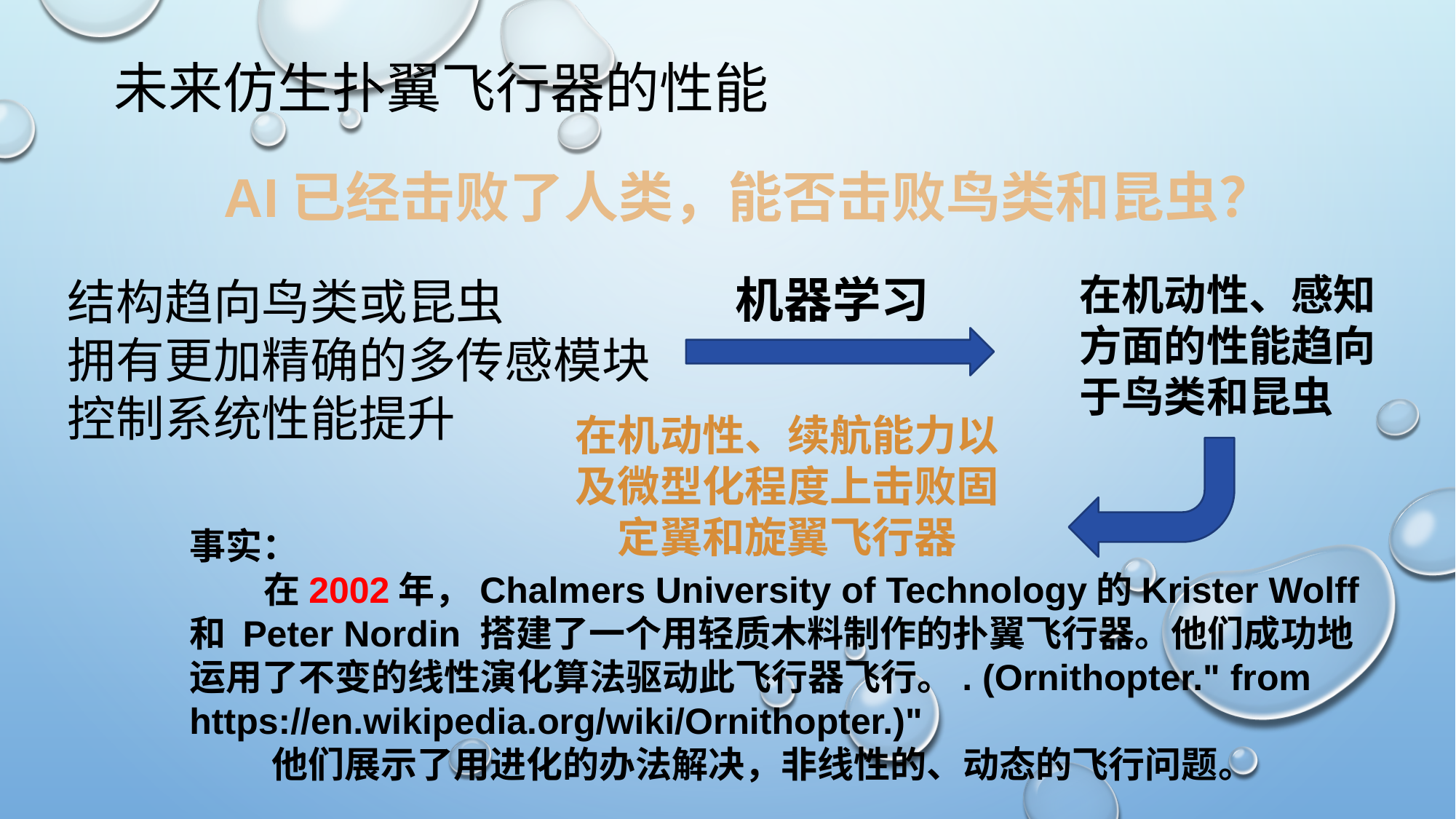

未来仿生扑翼飞行器的性能
AI已经击败了人类，能否击败鸟类和昆虫？
在机动性、感知方面的性能趋向于鸟类和昆虫
机器学习
结构趋向鸟类或昆虫
拥有更加精确的多传感模块
控制系统性能提升

在机动性、续航能力以及微型化程度上击败固定翼和旋翼飞行器

事实：
        在2002年，Chalmers University of Technology的Krister Wolff 和 Peter Nordin 搭建了一个用轻质木料制作的扑翼飞行器。他们成功地运用了不变的线性演化算法驱动此飞行器飞行。. (Ornithopter." from https://en.wikipedia.org/wiki/Ornithopter.)"
         他们展示了用进化的办法解决，非线性的、动态的飞行问题。